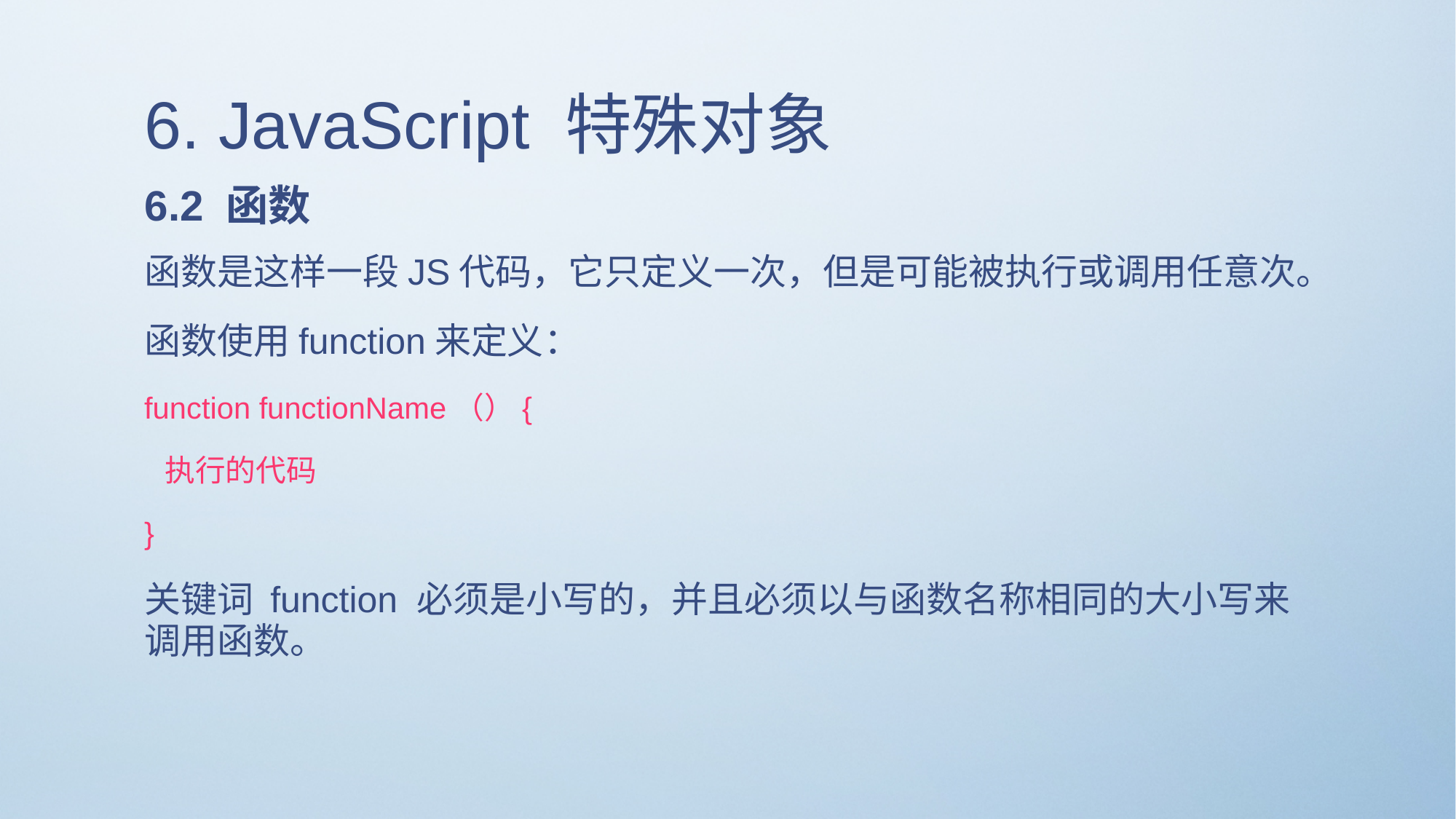

6. JavaScript 特殊对象
6.2 函数

函数是这样一段JS代码，它只定义一次，但是可能被执行或调用任意次。
函数使用function来定义：
function functionName（）{
  执行的代码
}
关键词 function 必须是小写的，并且必须以与函数名称相同的大小写来调用函数。